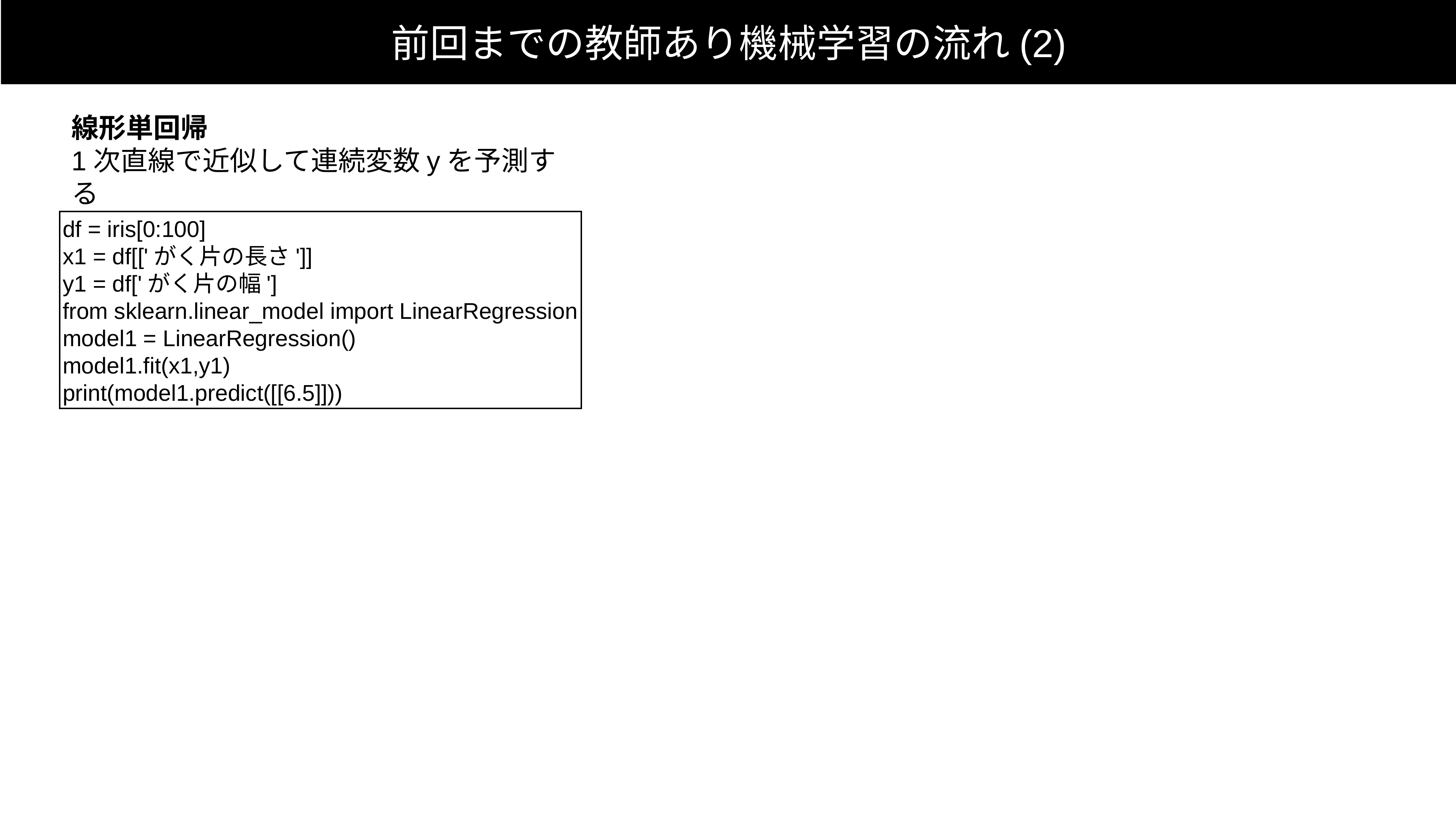

前回までの教師あり機械学習の流れ(2)
線形単回帰
1次直線で近似して連続変数yを予測する
df = iris[0:100]
x1 = df[['がく片の長さ']]
y1 = df['がく片の幅']
from sklearn.linear_model import LinearRegression
model1 = LinearRegression()
model1.fit(x1,y1)
print(model1.predict([[6.5]]))